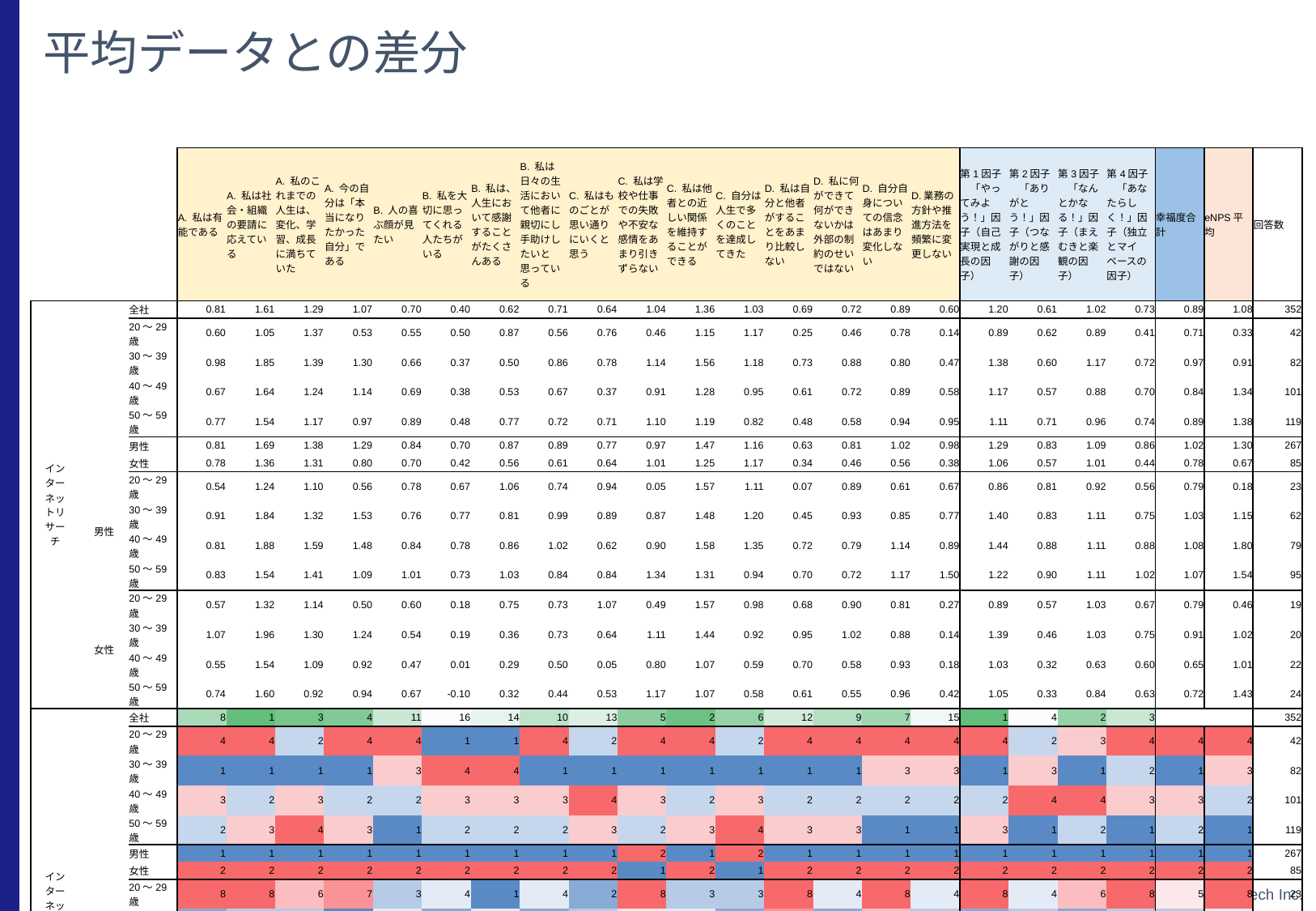

# 平均データとの差分

|  |  |  | A. 私は有能である | A. 私は社会・組織の要請に応えている | A. 私のこれまでの人生は、変化、学習、成長に満ちていた | A. 今の自分は「本当になりたかった自分」である | B. 人の喜ぶ顔が見たい | B. 私を大切に思ってくれる人たちがいる | B. 私は、人生において感謝することがたくさんある | B. 私は日々の生活において他者に親切にし手助けしたいと思っている | C. 私はものごとが思い通りにいくと思う | C. 私は学校や仕事での失敗や不安な感情をあまり引きずらない | C. 私は他者との近しい関係を維持することができる | C. 自分は人生で多くのことを達成してきた | D. 私は自分と他者がすることをあまり比較しない | D. 私に何ができて何ができないかは外部の制約のせいではない | D. 自分自身についての信念はあまり変化しない | D.業務の方針や推進方法を頻繁に変更しない | 第1因子　「やってみよう！」因子（自己実現と成長の因子） | 第2因子　「ありがとう！」因子（つながりと感謝の因子） | 第3因子　「なんとかなる！」因子（まえむきと楽観の因子） | 第4因子　「あなたらしく！」因子（独立とマイペースの因子） | 幸福度合計 | eNPS平均 | 回答数 |
| --- | --- | --- | --- | --- | --- | --- | --- | --- | --- | --- | --- | --- | --- | --- | --- | --- | --- | --- | --- | --- | --- | --- | --- | --- | --- |
| インターネットリサーチ |  | 全社 | 0.81 | 1.61 | 1.29 | 1.07 | 0.70 | 0.40 | 0.62 | 0.71 | 0.64 | 1.04 | 1.36 | 1.03 | 0.69 | 0.72 | 0.89 | 0.60 | 1.20 | 0.61 | 1.02 | 0.73 | 0.89 | 1.08 | 352 |
|  |  | 20～29歳 | 0.60 | 1.05 | 1.37 | 0.53 | 0.55 | 0.50 | 0.87 | 0.56 | 0.76 | 0.46 | 1.15 | 1.17 | 0.25 | 0.46 | 0.78 | 0.14 | 0.89 | 0.62 | 0.89 | 0.41 | 0.71 | 0.33 | 42 |
|  |  | 30～39歳 | 0.98 | 1.85 | 1.39 | 1.30 | 0.66 | 0.37 | 0.50 | 0.86 | 0.78 | 1.14 | 1.56 | 1.18 | 0.73 | 0.88 | 0.80 | 0.47 | 1.38 | 0.60 | 1.17 | 0.72 | 0.97 | 0.91 | 82 |
|  |  | 40～49歳 | 0.67 | 1.64 | 1.24 | 1.14 | 0.69 | 0.38 | 0.53 | 0.67 | 0.37 | 0.91 | 1.28 | 0.95 | 0.61 | 0.72 | 0.89 | 0.58 | 1.17 | 0.57 | 0.88 | 0.70 | 0.84 | 1.34 | 101 |
|  |  | 50～59歳 | 0.77 | 1.54 | 1.17 | 0.97 | 0.89 | 0.48 | 0.77 | 0.72 | 0.71 | 1.10 | 1.19 | 0.82 | 0.48 | 0.58 | 0.94 | 0.95 | 1.11 | 0.71 | 0.96 | 0.74 | 0.89 | 1.38 | 119 |
|  |  | 男性 | 0.81 | 1.69 | 1.38 | 1.29 | 0.84 | 0.70 | 0.87 | 0.89 | 0.77 | 0.97 | 1.47 | 1.16 | 0.63 | 0.81 | 1.02 | 0.98 | 1.29 | 0.83 | 1.09 | 0.86 | 1.02 | 1.30 | 267 |
|  |  | 女性 | 0.78 | 1.36 | 1.31 | 0.80 | 0.70 | 0.42 | 0.56 | 0.61 | 0.64 | 1.01 | 1.25 | 1.17 | 0.34 | 0.46 | 0.56 | 0.38 | 1.06 | 0.57 | 1.01 | 0.44 | 0.78 | 0.67 | 85 |
|  | 男性 | 20～29歳 | 0.54 | 1.24 | 1.10 | 0.56 | 0.78 | 0.67 | 1.06 | 0.74 | 0.94 | 0.05 | 1.57 | 1.11 | 0.07 | 0.89 | 0.61 | 0.67 | 0.86 | 0.81 | 0.92 | 0.56 | 0.79 | 0.18 | 23 |
|  |  | 30～39歳 | 0.91 | 1.84 | 1.32 | 1.53 | 0.76 | 0.77 | 0.81 | 0.99 | 0.89 | 0.87 | 1.48 | 1.20 | 0.45 | 0.93 | 0.85 | 0.77 | 1.40 | 0.83 | 1.11 | 0.75 | 1.03 | 1.15 | 62 |
|  |  | 40～49歳 | 0.81 | 1.88 | 1.59 | 1.48 | 0.84 | 0.78 | 0.86 | 1.02 | 0.62 | 0.90 | 1.58 | 1.35 | 0.72 | 0.79 | 1.14 | 0.89 | 1.44 | 0.88 | 1.11 | 0.88 | 1.08 | 1.80 | 79 |
|  |  | 50～59歳 | 0.83 | 1.54 | 1.41 | 1.09 | 1.01 | 0.73 | 1.03 | 0.84 | 0.84 | 1.34 | 1.31 | 0.94 | 0.70 | 0.72 | 1.17 | 1.50 | 1.22 | 0.90 | 1.11 | 1.02 | 1.07 | 1.54 | 95 |
|  | 女性 | 20～29歳 | 0.57 | 1.32 | 1.14 | 0.50 | 0.60 | 0.18 | 0.75 | 0.73 | 1.07 | 0.49 | 1.57 | 0.98 | 0.68 | 0.90 | 0.81 | 0.27 | 0.89 | 0.57 | 1.03 | 0.67 | 0.79 | 0.46 | 19 |
|  |  | 30～39歳 | 1.07 | 1.96 | 1.30 | 1.24 | 0.54 | 0.19 | 0.36 | 0.73 | 0.64 | 1.11 | 1.44 | 0.92 | 0.95 | 1.02 | 0.88 | 0.14 | 1.39 | 0.46 | 1.03 | 0.75 | 0.91 | 1.02 | 20 |
|  |  | 40～49歳 | 0.55 | 1.54 | 1.09 | 0.92 | 0.47 | 0.01 | 0.29 | 0.50 | 0.05 | 0.80 | 1.07 | 0.59 | 0.70 | 0.58 | 0.93 | 0.18 | 1.03 | 0.32 | 0.63 | 0.60 | 0.65 | 1.01 | 22 |
|  |  | 50～59歳 | 0.74 | 1.60 | 0.92 | 0.94 | 0.67 | -0.10 | 0.32 | 0.44 | 0.53 | 1.17 | 1.07 | 0.58 | 0.61 | 0.55 | 0.96 | 0.42 | 1.05 | 0.33 | 0.84 | 0.63 | 0.72 | 1.43 | 24 |
| インターネットリサーチ |  | 全社 | 8 | 1 | 3 | 4 | 11 | 16 | 14 | 10 | 13 | 5 | 2 | 6 | 12 | 9 | 7 | 15 | 1 | 4 | 2 | 3 |  |  | 352 |
|  |  | 20～29歳 | 4 | 4 | 2 | 4 | 4 | 1 | 1 | 4 | 2 | 4 | 4 | 2 | 4 | 4 | 4 | 4 | 4 | 2 | 3 | 4 | 4 | 4 | 42 |
|  |  | 30～39歳 | 1 | 1 | 1 | 1 | 3 | 4 | 4 | 1 | 1 | 1 | 1 | 1 | 1 | 1 | 3 | 3 | 1 | 3 | 1 | 2 | 1 | 3 | 82 |
|  |  | 40～49歳 | 3 | 2 | 3 | 2 | 2 | 3 | 3 | 3 | 4 | 3 | 2 | 3 | 2 | 2 | 2 | 2 | 2 | 4 | 4 | 3 | 3 | 2 | 101 |
|  |  | 50～59歳 | 2 | 3 | 4 | 3 | 1 | 2 | 2 | 2 | 3 | 2 | 3 | 4 | 3 | 3 | 1 | 1 | 3 | 1 | 2 | 1 | 2 | 1 | 119 |
|  |  | 男性 | 1 | 1 | 1 | 1 | 1 | 1 | 1 | 1 | 1 | 2 | 1 | 2 | 1 | 1 | 1 | 1 | 1 | 1 | 1 | 1 | 1 | 1 | 267 |
|  |  | 女性 | 2 | 2 | 2 | 2 | 2 | 2 | 2 | 2 | 2 | 1 | 2 | 1 | 2 | 2 | 2 | 2 | 2 | 2 | 2 | 2 | 2 | 2 | 85 |
|  | 男性 | 20～29歳 | 8 | 8 | 6 | 7 | 3 | 4 | 1 | 4 | 2 | 8 | 3 | 3 | 8 | 4 | 8 | 4 | 8 | 4 | 6 | 8 | 5 | 8 | 23 |
|  |  | 30～39歳 | 2 | 3 | 3 | 1 | 4 | 2 | 4 | 2 | 3 | 5 | 4 | 2 | 7 | 2 | 6 | 3 | 2 | 3 | 2 | 3 | 3 | 4 | 62 |
|  |  | 40～49歳 | 4 | 2 | 1 | 2 | 2 | 1 | 3 | 1 | 6 | 4 | 1 | 1 | 2 | 5 | 2 | 2 | 1 | 2 | 1 | 2 | 1 | 1 | 79 |
|  |  | 50～59歳 | 3 | 6 | 2 | 4 | 1 | 3 | 2 | 3 | 4 | 1 | 6 | 5 | 4 | 6 | 1 | 1 | 4 | 1 | 3 | 1 | 2 | 2 | 95 |
|  | 女性 | 20～29歳 | 6 | 7 | 5 | 8 | 6 | 6 | 5 | 5 | 1 | 7 | 2 | 4 | 5 | 3 | 7 | 6 | 7 | 5 | 5 | 5 | 6 | 7 | 19 |
|  |  | 30～39歳 | 1 | 1 | 4 | 3 | 7 | 5 | 6 | 6 | 5 | 3 | 5 | 6 | 1 | 1 | 5 | 8 | 3 | 6 | 4 | 4 | 4 | 5 | 20 |
|  |  | 40～49歳 | 7 | 5 | 7 | 6 | 8 | 7 | 8 | 7 | 8 | 6 | 7 | 7 | 3 | 7 | 4 | 7 | 6 | 8 | 8 | 7 | 8 | 6 | 22 |
|  |  | 50～59歳 | 5 | 4 | 8 | 5 | 5 | 8 | 7 | 8 | 7 | 2 | 8 | 8 | 6 | 8 | 3 | 5 | 5 | 7 | 7 | 6 | 7 | 3 | 24 |
7